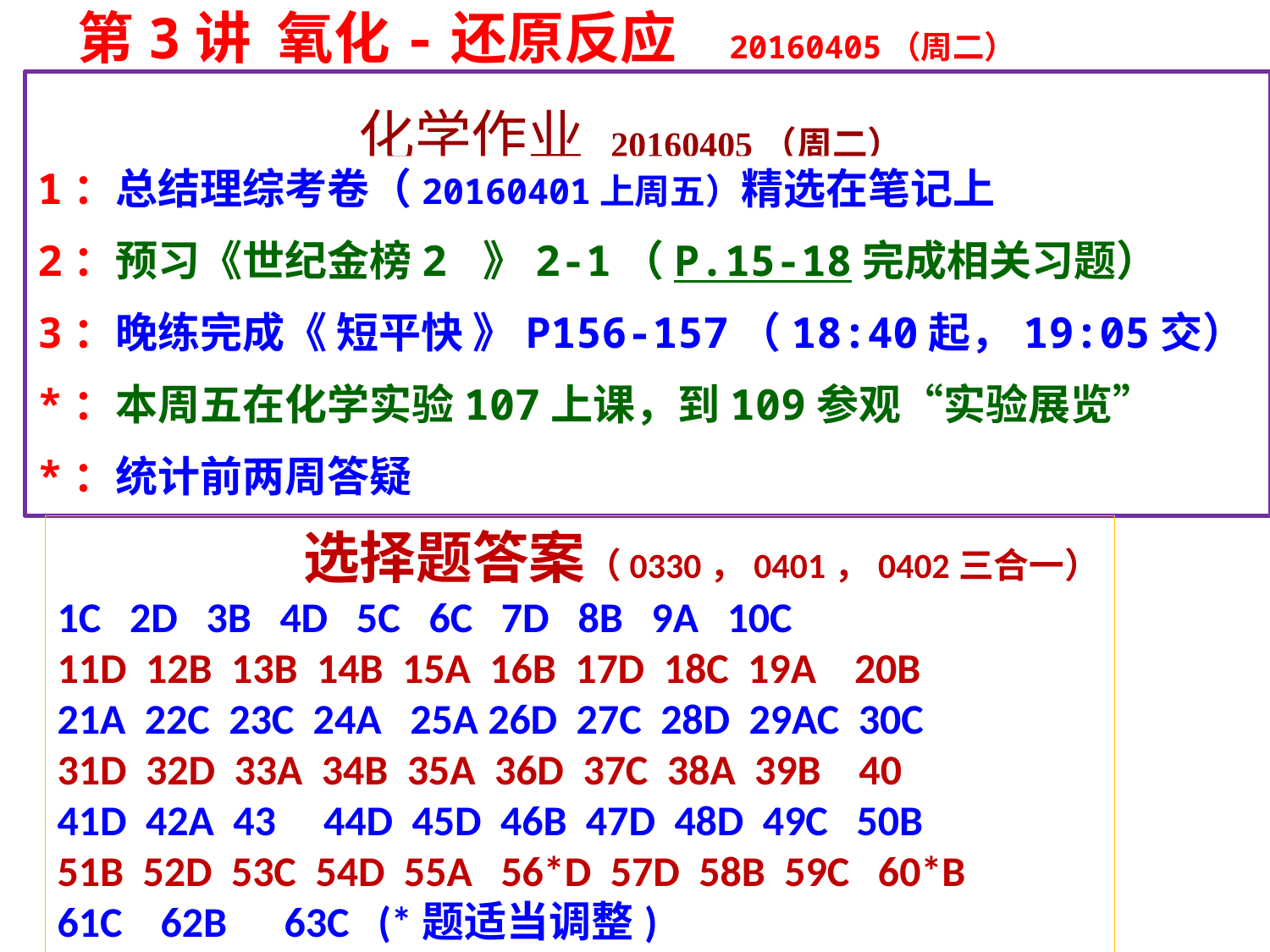

第3讲  氧化-还原反应   20160405（周二）
                化学作业 20160405（周二）
1：总结理综考卷（20160401上周五）精选在笔记上
2：预习《世纪金榜2 》2-1（P.15-18完成相关习题）
3：晚练完成《 短平快 》P156-157（18:40起，19:05交）
*：本周五在化学实验107上课，到109参观“实验展览”
*：统计前两周答疑

                  选择题答案（0330，0401，0402三合一）
1C   2D   3B   4D   5C   6C   7D   8B   9A   10C
11D  12B  13B  14B  15A  16B  17D  18C  19A    20B
21A  22C  23C  24A   25A 26D  27C  28D  29AC  30C
31D  32D  33A  34B  35A  36D  37C  38A  39B    40
41D  42A  43     44D  45D  46B  47D  48D  49C   50B
51B  52D  53C  54D  55A   56*D  57D  58B  59C   60*B
61C    62B      63C   (*题适当调整)